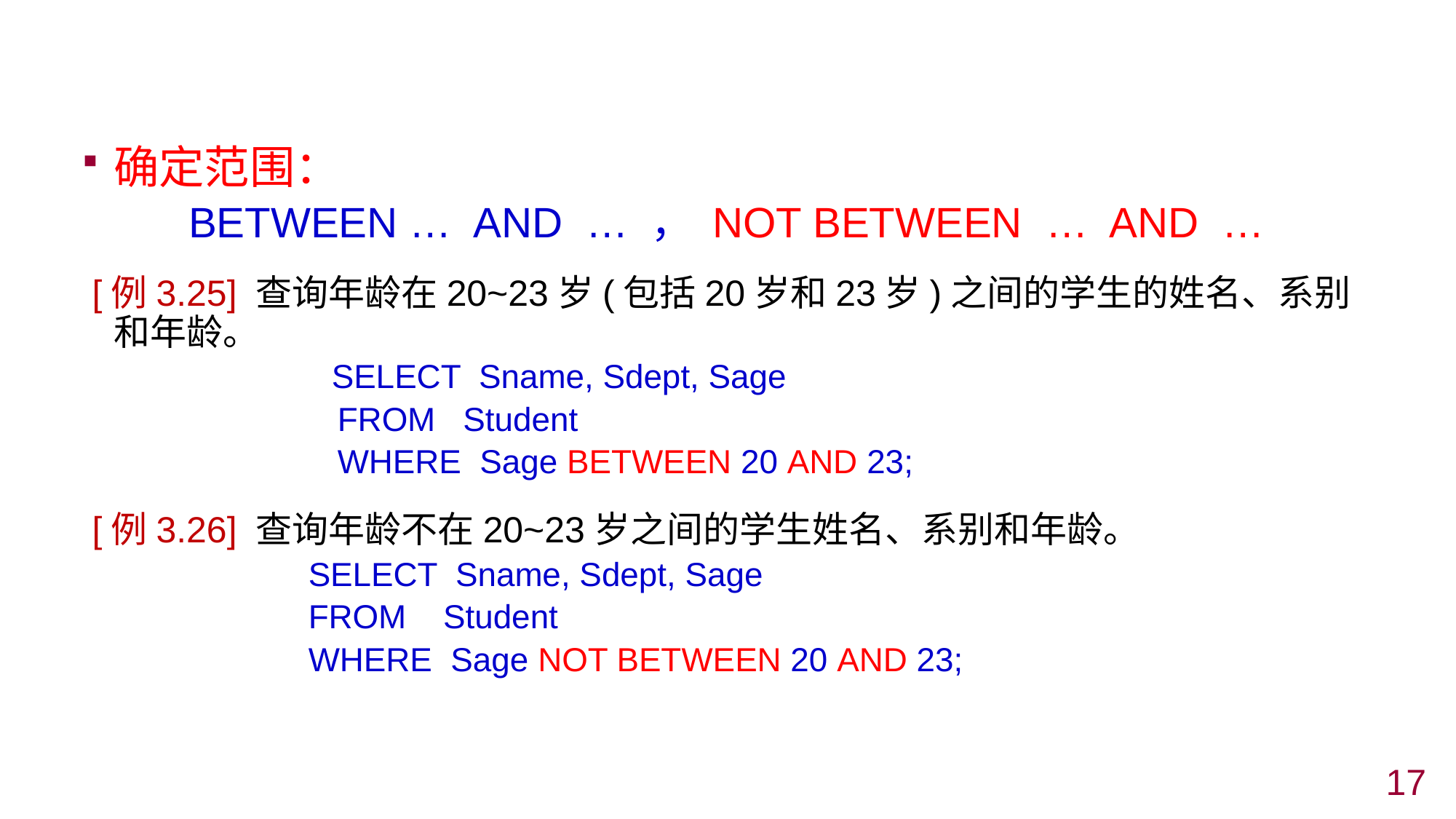

#
确定范围：
BETWEEN …  AND  … ， NOT BETWEEN  …  AND  …

 [例3.25] 查询年龄在20~23岁(包括20岁和23岁)之间的学生的姓名、系别和年龄。
                    SELECT  Sname, Sdept, Sage
                FROM   Student
                WHERE  Sage BETWEEN 20 AND 23;

 [例3.26] 查询年龄不在20~23岁之间的学生姓名、系别和年龄。
	                     SELECT  Sname, Sdept, Sage
	                     FROM    Student
	                     WHERE  Sage NOT BETWEEN 20 AND 23;
17